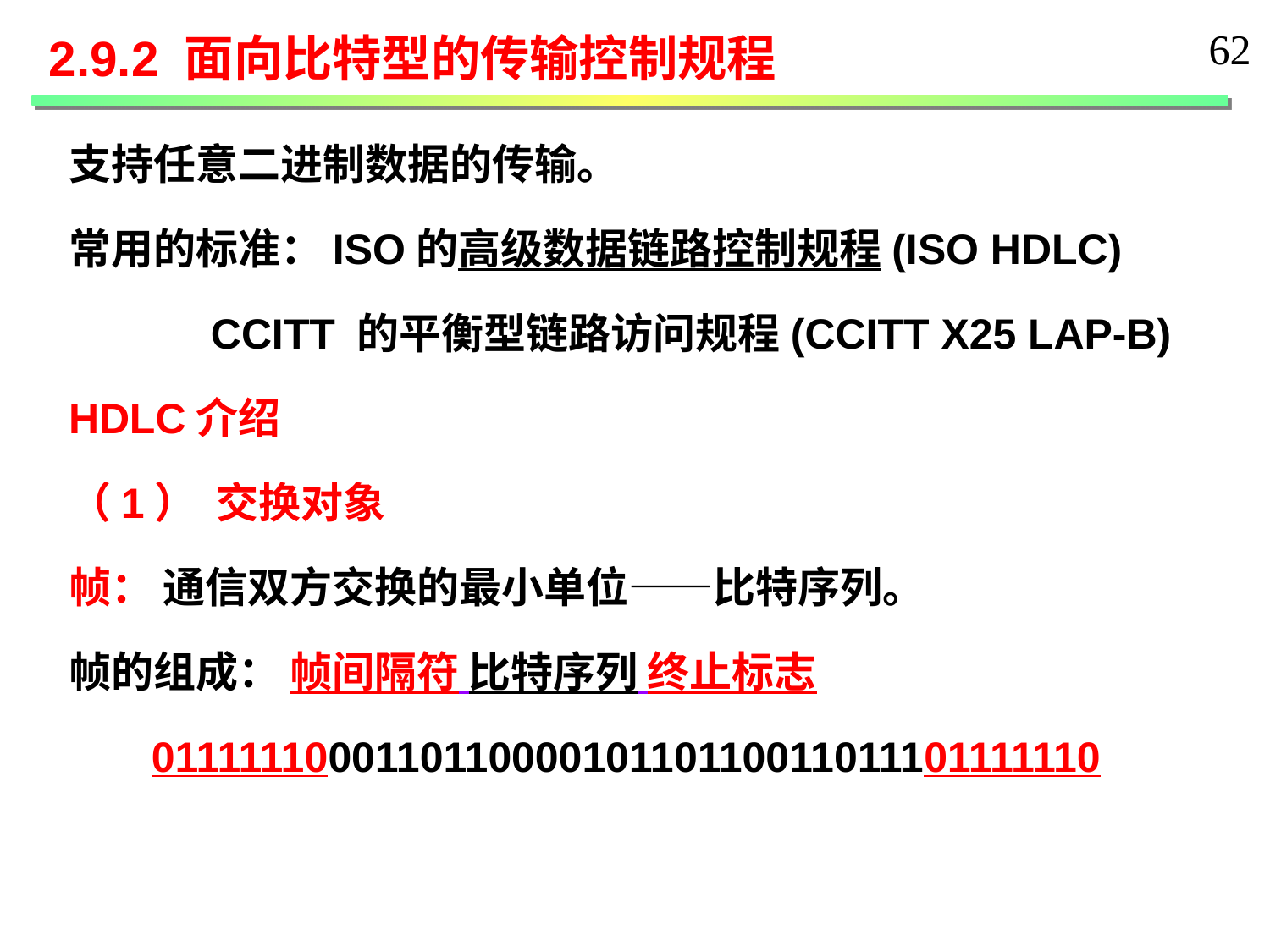

2.9.2 面向比特型的传输控制规程
62

支持任意二进制数据的传输。
常用的标准：ISO的高级数据链路控制规程(ISO HDLC)
            CCITT 的平衡型链路访问规程(CCITT X25 LAP-B)
HDLC介绍
（1）  交换对象
帧： 通信双方交换的最小单位——比特序列。
帧的组成： 帧间隔符 比特序列 终止标志
       011111100011011000010110110011011101111110